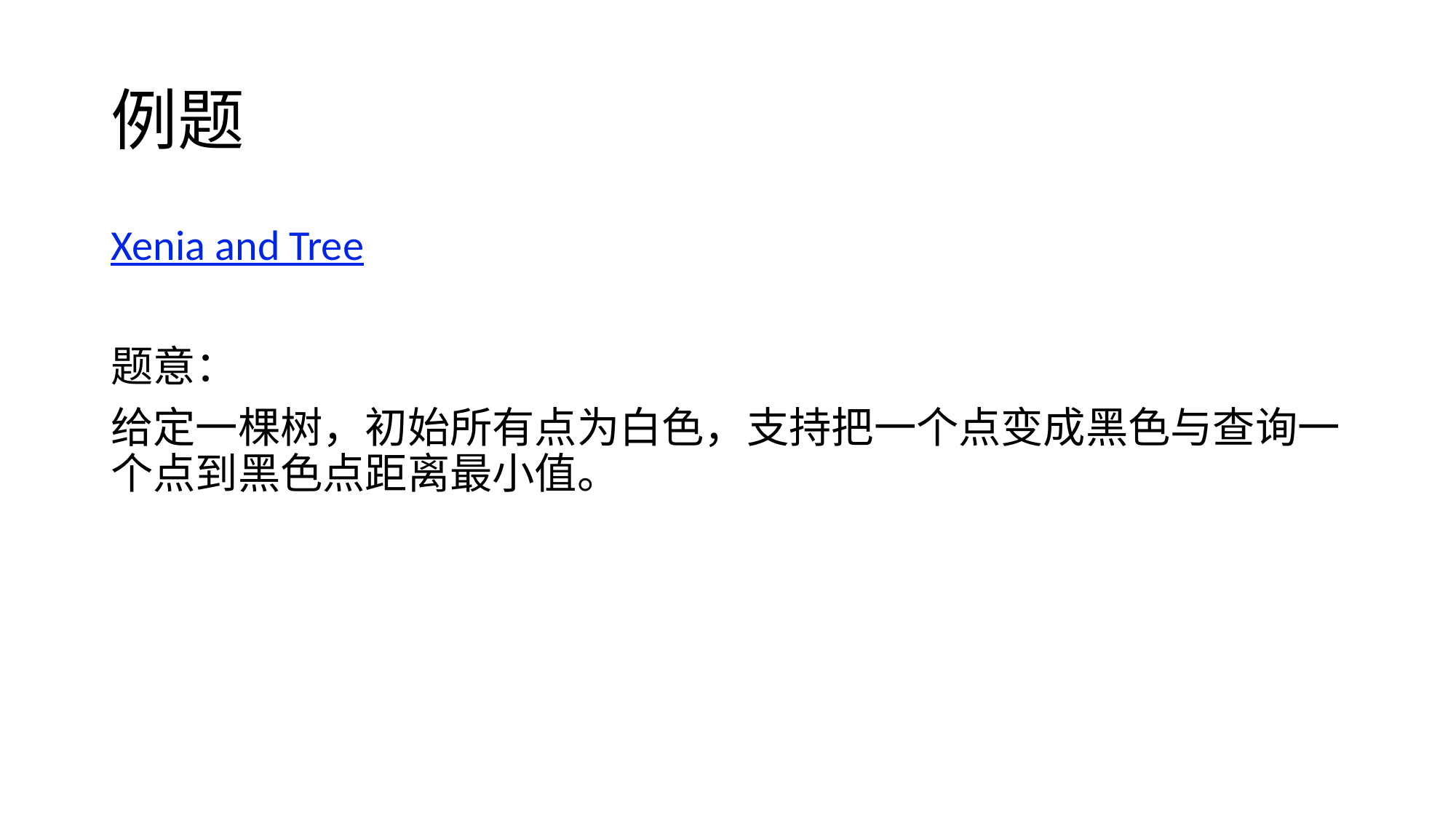

# 例题
Xenia and Tree

题意：
给定一棵树，初始所有点为白色，支持把一个点变成黑色与查询一个点到黑色点距离最小值。